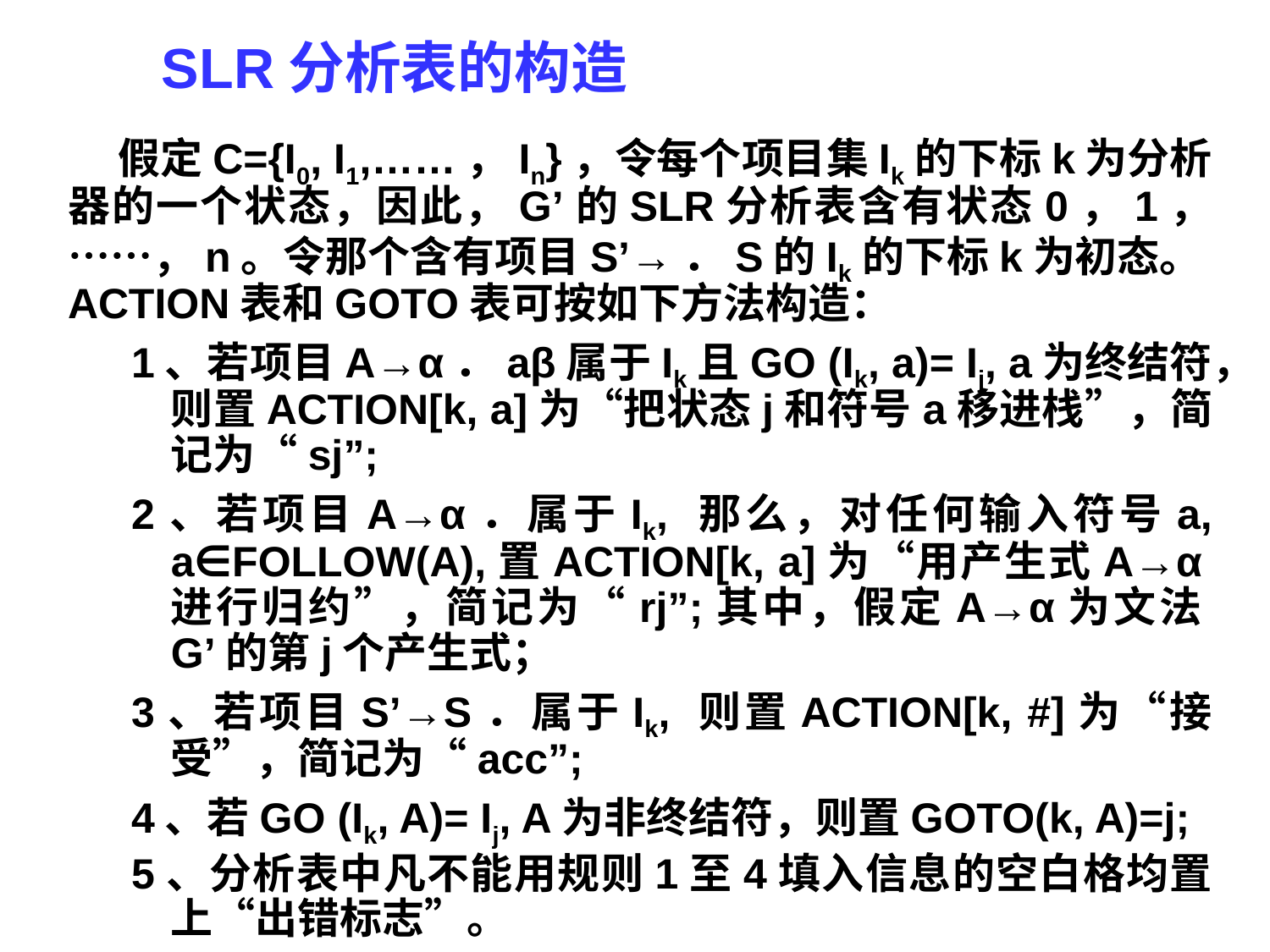

# SLR分析表的构造
假定C={I0, I1,……，In}，令每个项目集Ik的下标k为分析器的一个状态，因此，G’的SLR分析表含有状态0，1，……，n。令那个含有项目S’→．S的Ik的下标k为初态。ACTION表和GOTO表可按如下方法构造：
1、若项目A→α．aβ属于Ik且GO (Ik, a)= Ij, a为终结符，则置ACTION[k, a]为“把状态j和符号a移进栈”，简记为“sj”;
2、若项目A→α．属于Ik, 那么，对任何输入符号a, a∈FOLLOW(A),置ACTION[k, a]为“用产生式A→α进行归约”，简记为“rj”;其中，假定A→α为文法G’的第j个产生式；
3、若项目S’→S．属于Ik, 则置ACTION[k, #]为“接受”，简记为“acc”;
4、若GO (Ik, A)= Ij, A为非终结符，则置GOTO(k, A)=j;
5、分析表中凡不能用规则1至4填入信息的空白格均置上“出错标志”。
80